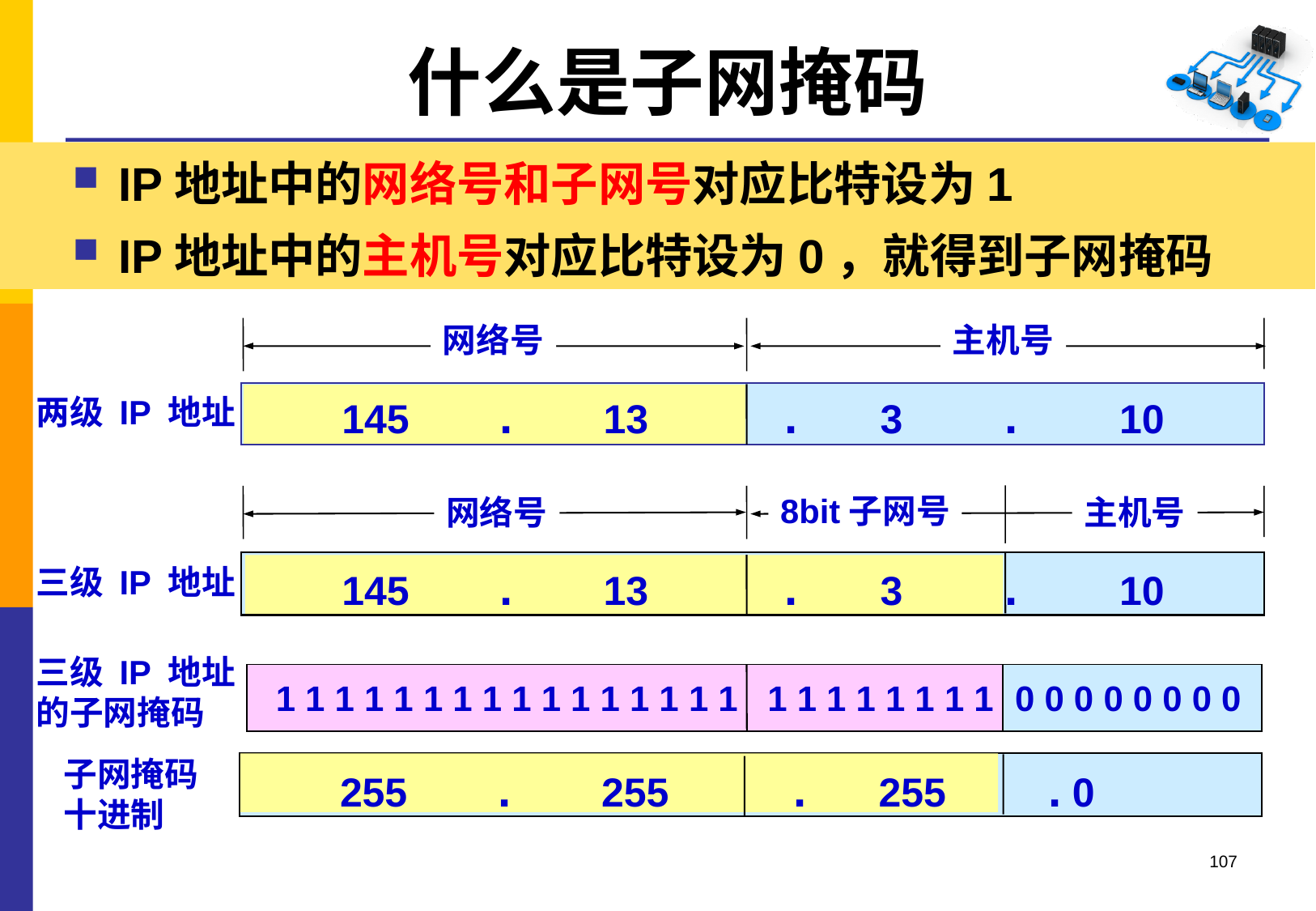

# 什么是子网掩码
IP地址中的网络号和子网号对应比特设为1
IP地址中的主机号对应比特设为0，就得到子网掩码
网络号
主机号

145        .        13            .
3         .         10

两级 IP 地址

8bit子网号
网络号
主机号

145        .        13            .
3         .         10

三级 IP 地址
三级 IP 地址
的子网掩码

1 1 1 1 1 1 1 1 1 1 1 1 1 1 1 1   1 1 1 1 1 1 1 1
0 0 0 0 0 0 0 0
子网掩码
十进制

255        .        255           .
255         . 0

107